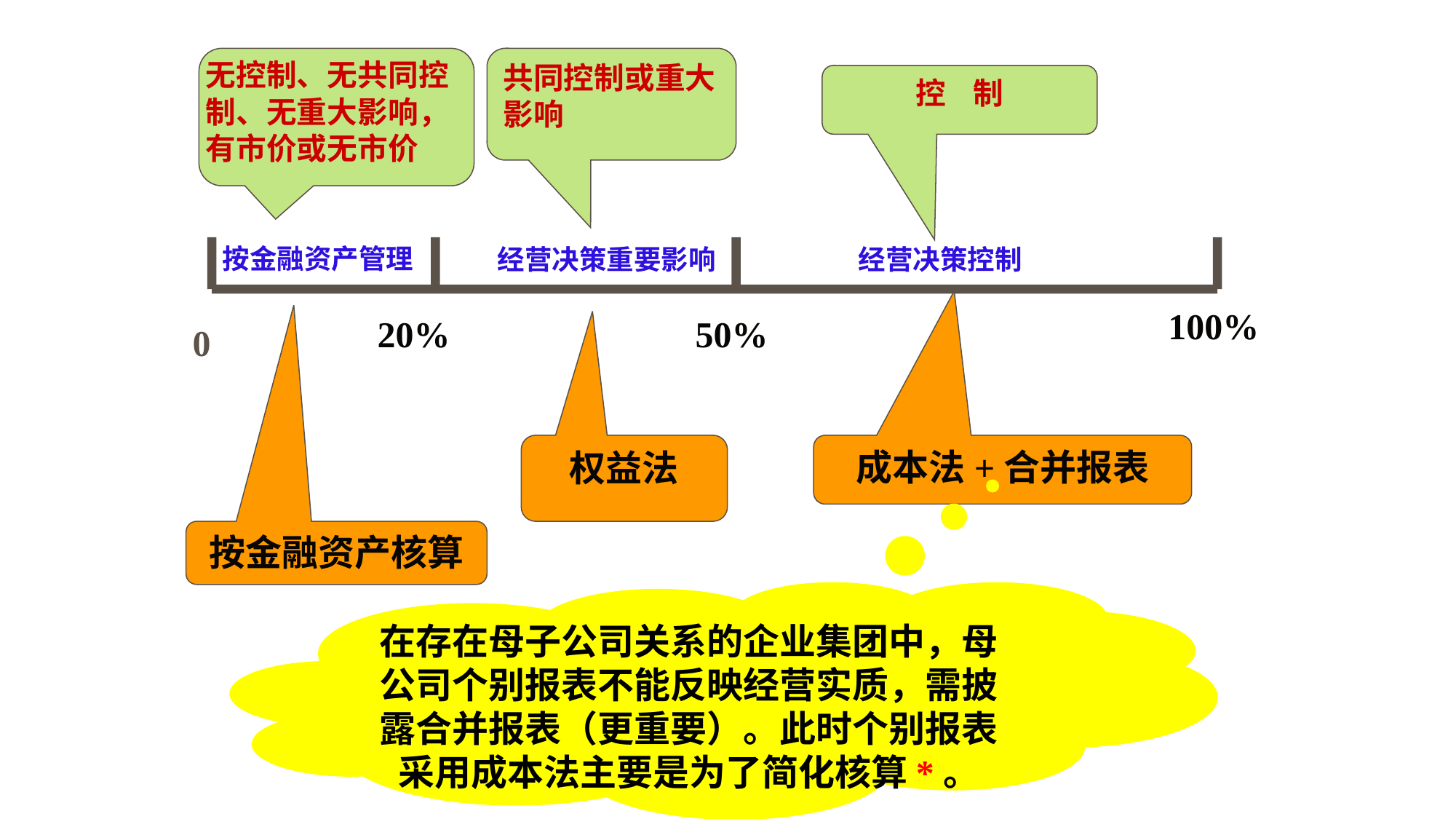

无控制、无共同控制、无重大影响，有市价或无市价

共同控制或重大影响
控    制

按金融资产管理

经营决策重要影响

经营决策控制

100%
20%
50%
0
权益法
成本法+合并报表

按金融资产核算
在存在母子公司关系的企业集团中，母公司个别报表不能反映经营实质，需披露合并报表（更重要）。此时个别报表采用成本法主要是为了简化核算*。